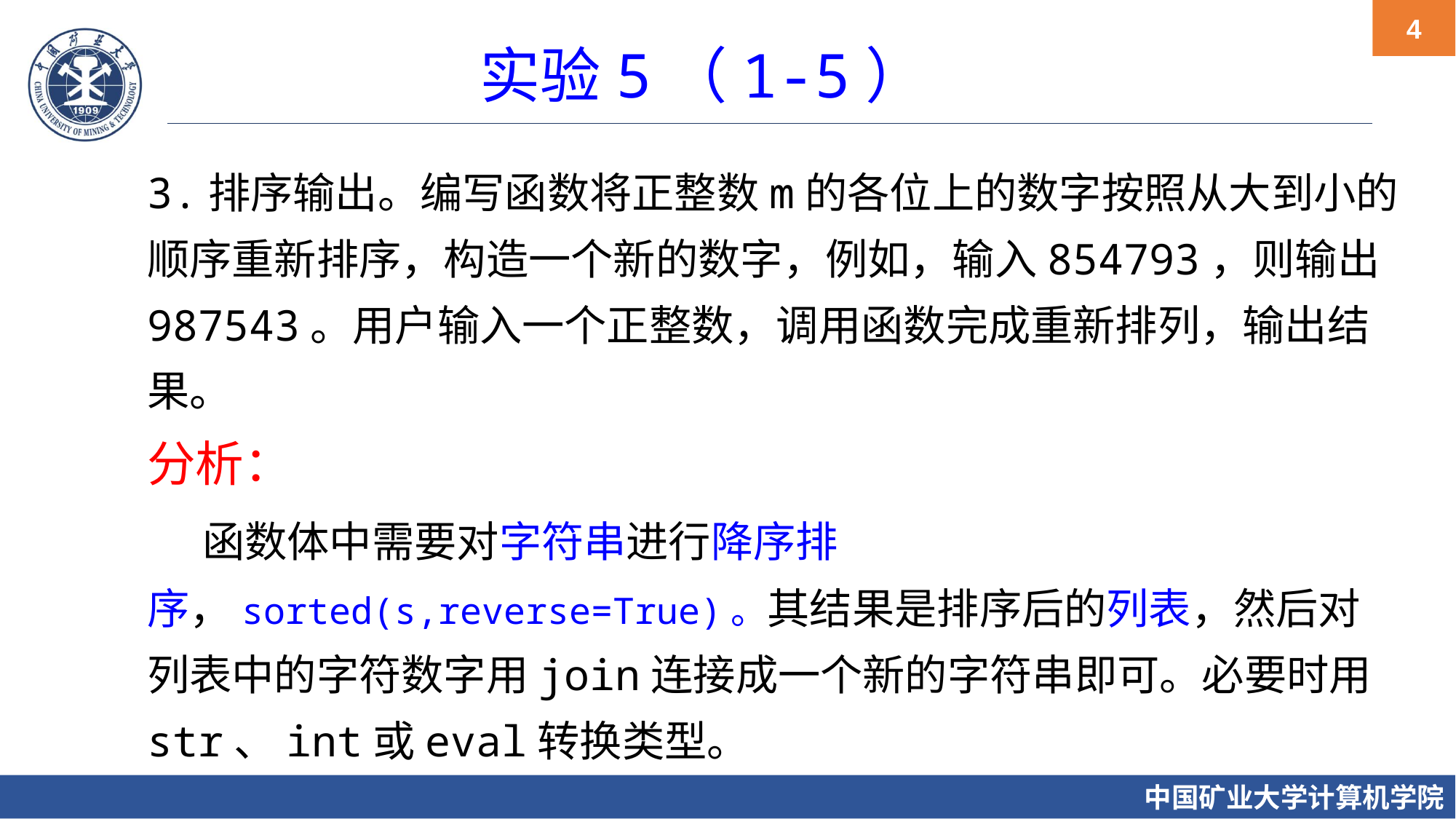

实验5（1-5）
3.排序输出。编写函数将正整数m的各位上的数字按照从大到小的顺序重新排序，构造一个新的数字，例如，输入854793，则输出987543。用户输入一个正整数，调用函数完成重新排列，输出结果。
分析：
    函数体中需要对字符串进行降序排序，sorted(s,reverse=True)。其结果是排序后的列表，然后对列表中的字符数字用join连接成一个新的字符串即可。必要时用str、int或eval转换类型。